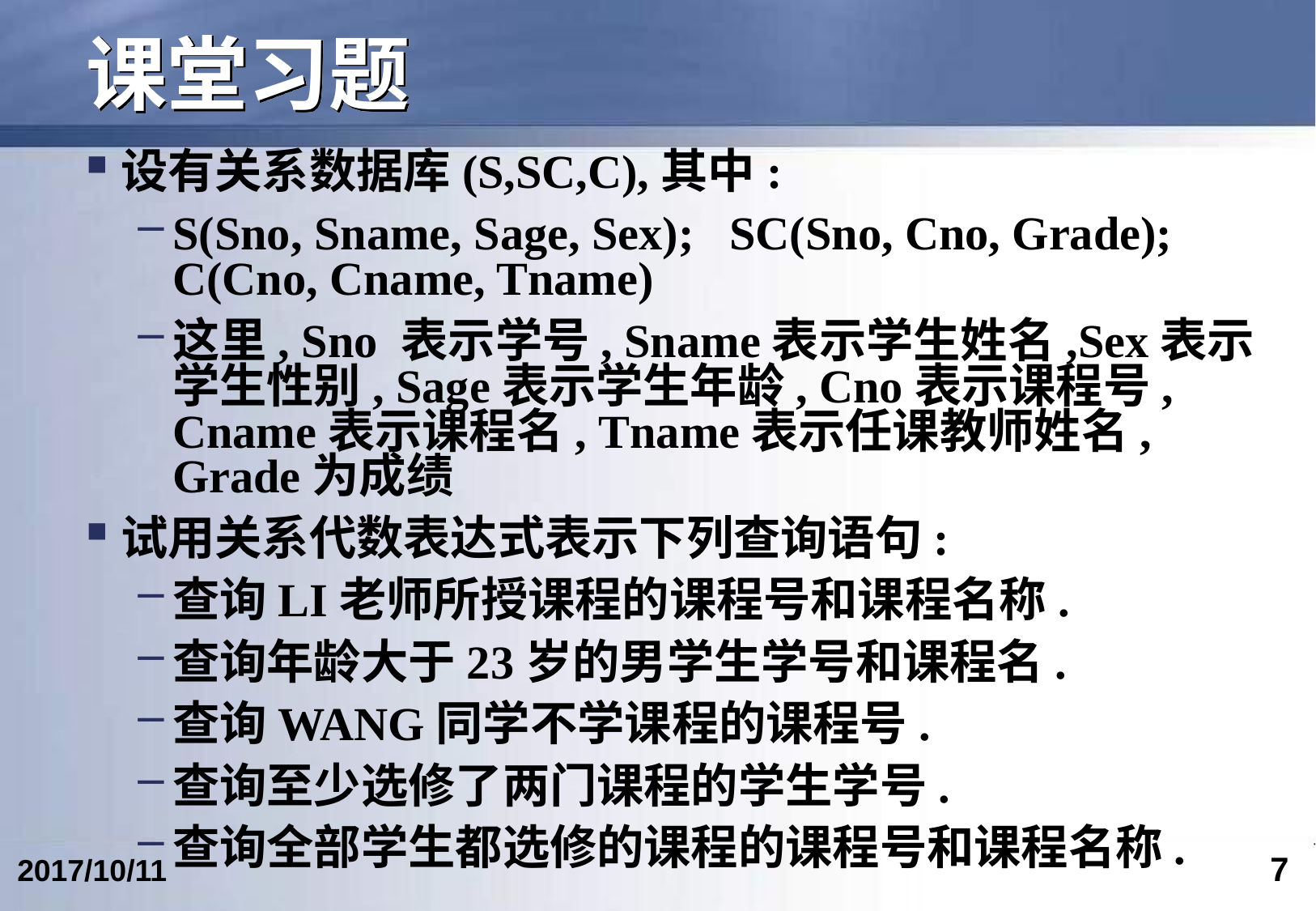

# 课堂习题
设有关系数据库(S,SC,C),其中:
S(Sno, Sname, Sage, Sex);   SC(Sno, Cno, Grade);   C(Cno, Cname, Tname)
这里, Sno 表示学号, Sname表示学生姓名,Sex表示学生性别, Sage表示学生年龄, Cno表示课程号, Cname表示课程名, Tname表示任课教师姓名, Grade为成绩
试用关系代数表达式表示下列查询语句:
查询LI老师所授课程的课程号和课程名称.
查询年龄大于23岁的男学生学号和课程名.
查询WANG同学不学课程的课程号.
查询至少选修了两门课程的学生学号.
查询全部学生都选修的课程的课程号和课程名称.
7
2017/10/11